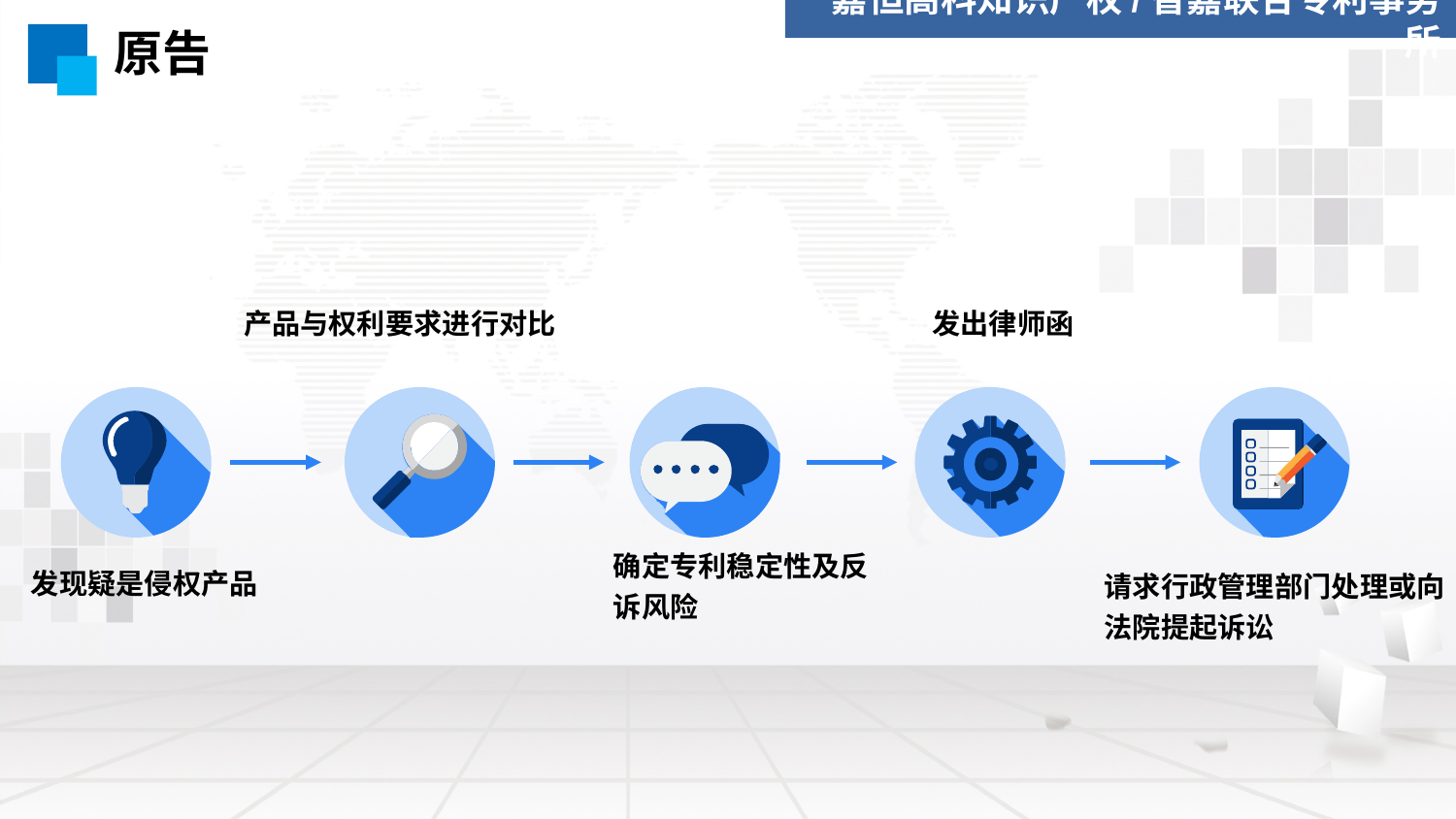

嘉恒高科知识产权/智嘉联合专利事务所
# 原告
产品与权利要求进行对比
发出律师函

发现疑是侵权产品
确定专利稳定性及反诉风险
请求行政管理部门处理或向法院提起诉讼